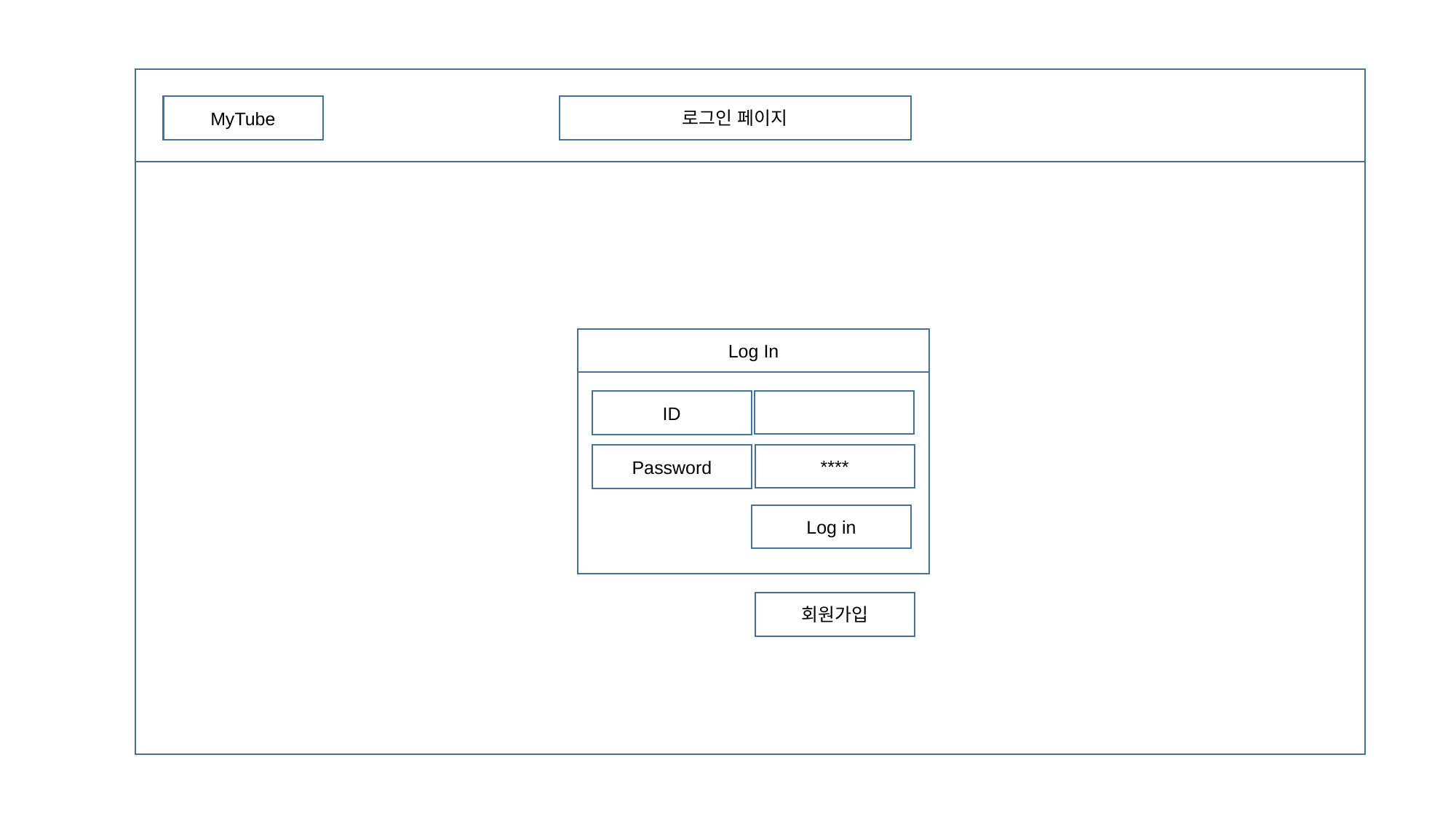

로그인 페이지
MyTube
Log In

ID
****
Password
Log in
회원가입